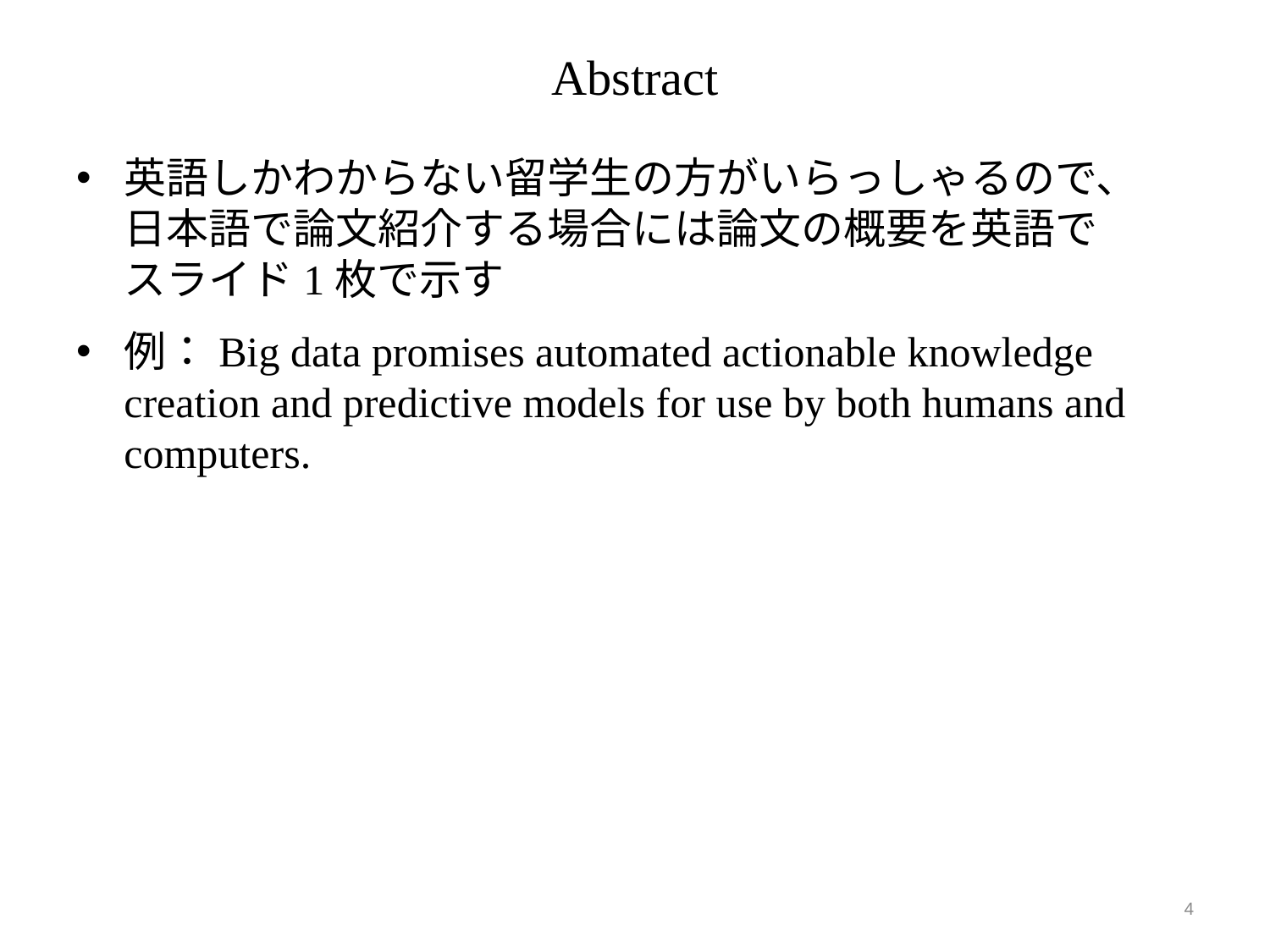

# Abstract
英語しかわからない留学生の方がいらっしゃるので、
日本語で論文紹介する場合には論文の概要を英語で
スライド1枚で示す
例：Big data promises automated actionable knowledge creation and predictive models for use by both humans and computers.
4